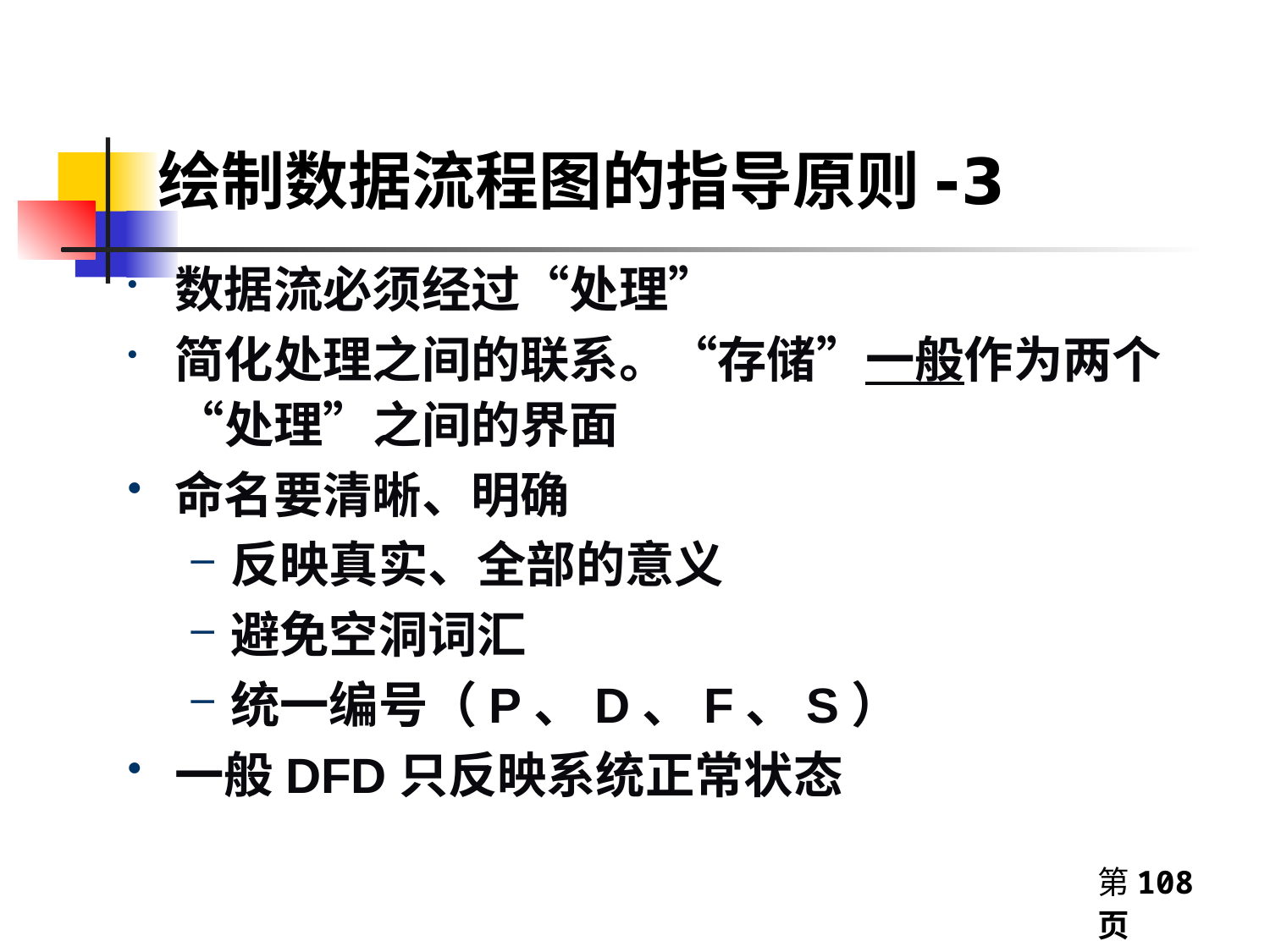

# 绘制数据流程图的指导原则-3
数据流必须经过“处理”
简化处理之间的联系。“存储”一般作为两个“处理”之间的界面
命名要清晰、明确
反映真实、全部的意义
避免空洞词汇
统一编号（P、D、F、S）
一般DFD只反映系统正常状态